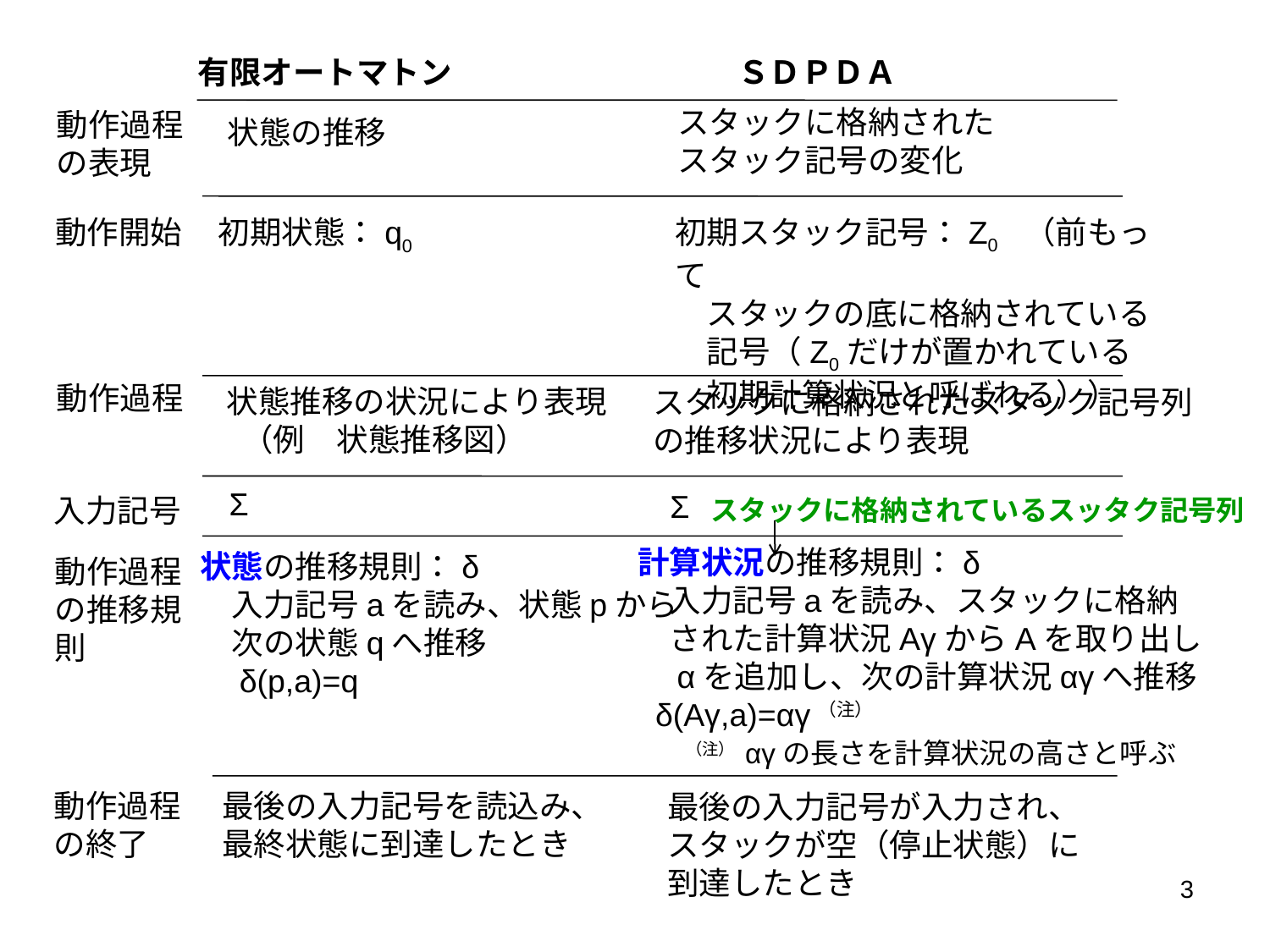

有限オートマトン　　　　　　　　　ＳＤＰＤＡ
スタックに格納された
スタック記号の変化
動作過程
の表現

状態の推移

動作開始
初期スタック記号：Z0　（前もって
　スタックの底に格納されている
　記号（Z0だけが置かれている
　初期計算状況と呼ばれる））
初期状態：q0
動作過程

状態推移の状況により表現
 （例　状態推移図）
スタックに格納されたスタック記号列
の推移状況により表現

Σ
Σ
入力記号
スタックに格納されているスッタク記号列

計算状況の推移規則：δ
　入力記号aを読み、スタックに格納
　された計算状況AγからAを取り出し
　αを追加し、次の計算状況αγへ推移
  δ(Aγ,a)=αγ（注）
状態の推移規則：δ
　入力記号aを読み、状態pから
　次の状態qへ推移
　δ(p,a)=q

動作過程
の推移規
則
（注） αγの長さを計算状況の高さと呼ぶ

動作過程
の終了
最後の入力記号を読込み、
最終状態に到達したとき
最後の入力記号が入力され、
スタックが空（停止状態）に
到達したとき
3